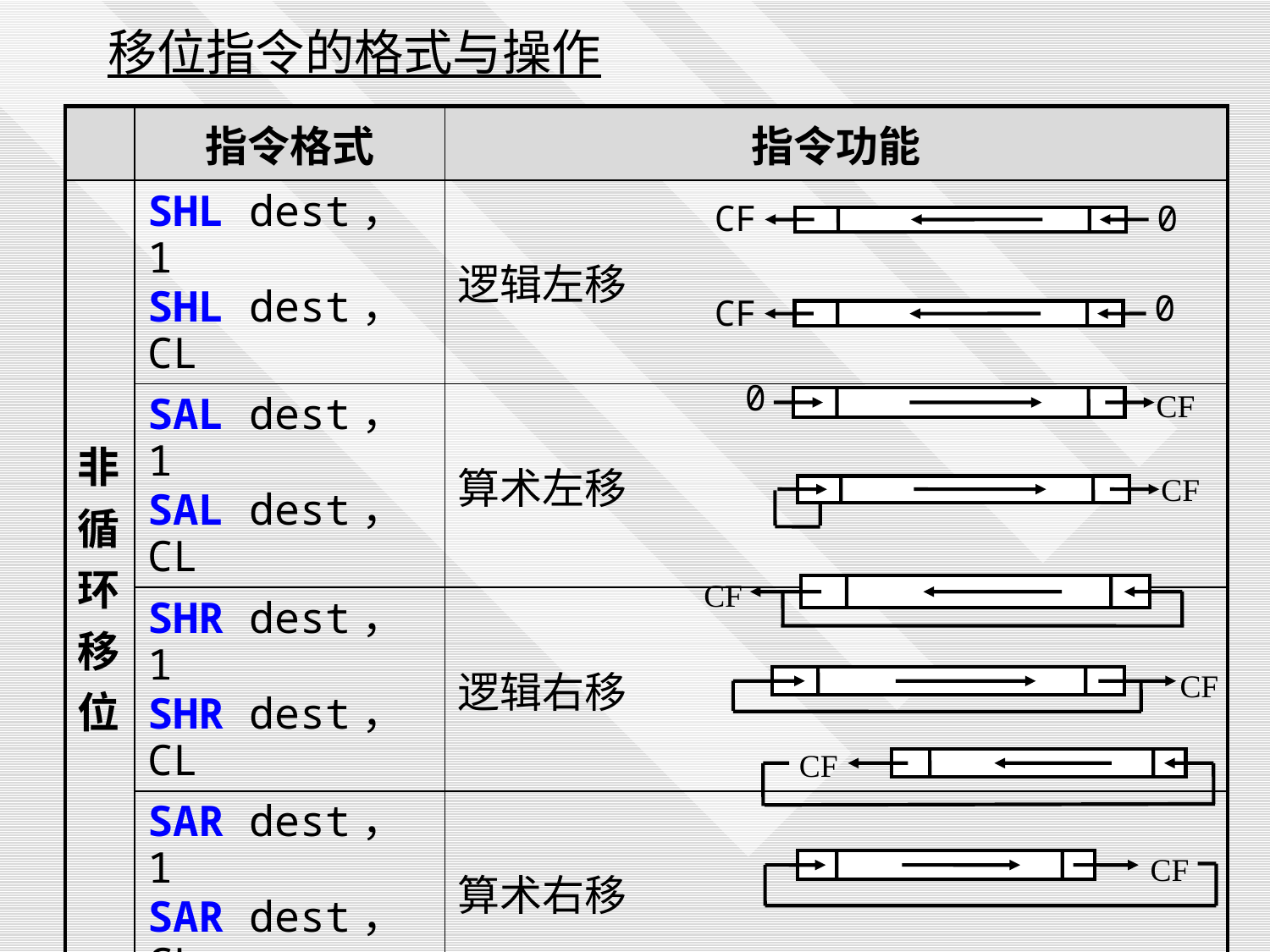

移位指令的格式与操作
|  | 指令格式 | 指令功能 |
| --- | --- | --- |
| 非循环移位 | SHL dest，1 SHL dest，CL | 逻辑左移 |
|  | SAL dest，1 SAL dest，CL | 算术左移 |
|  | SHR dest，1 SHR dest，CL | 逻辑右移 |
|  | SAR dest，1 SAR dest，CL | 算术右移 |
| 循环移位 | ROL dest，1 ROL dest，CL | 循环左移 |
|  | ROR dest，1 ROR dest，CL | 循环右移 |
|  | RCL dest，1 RCL dest，CL | 带进位循环左移 |
|  | RCR dest，1 RCR dest，CL | 带进位循环右移 |
CF
0

0
CF

0
CF

CF

CF

CF

CF

CF